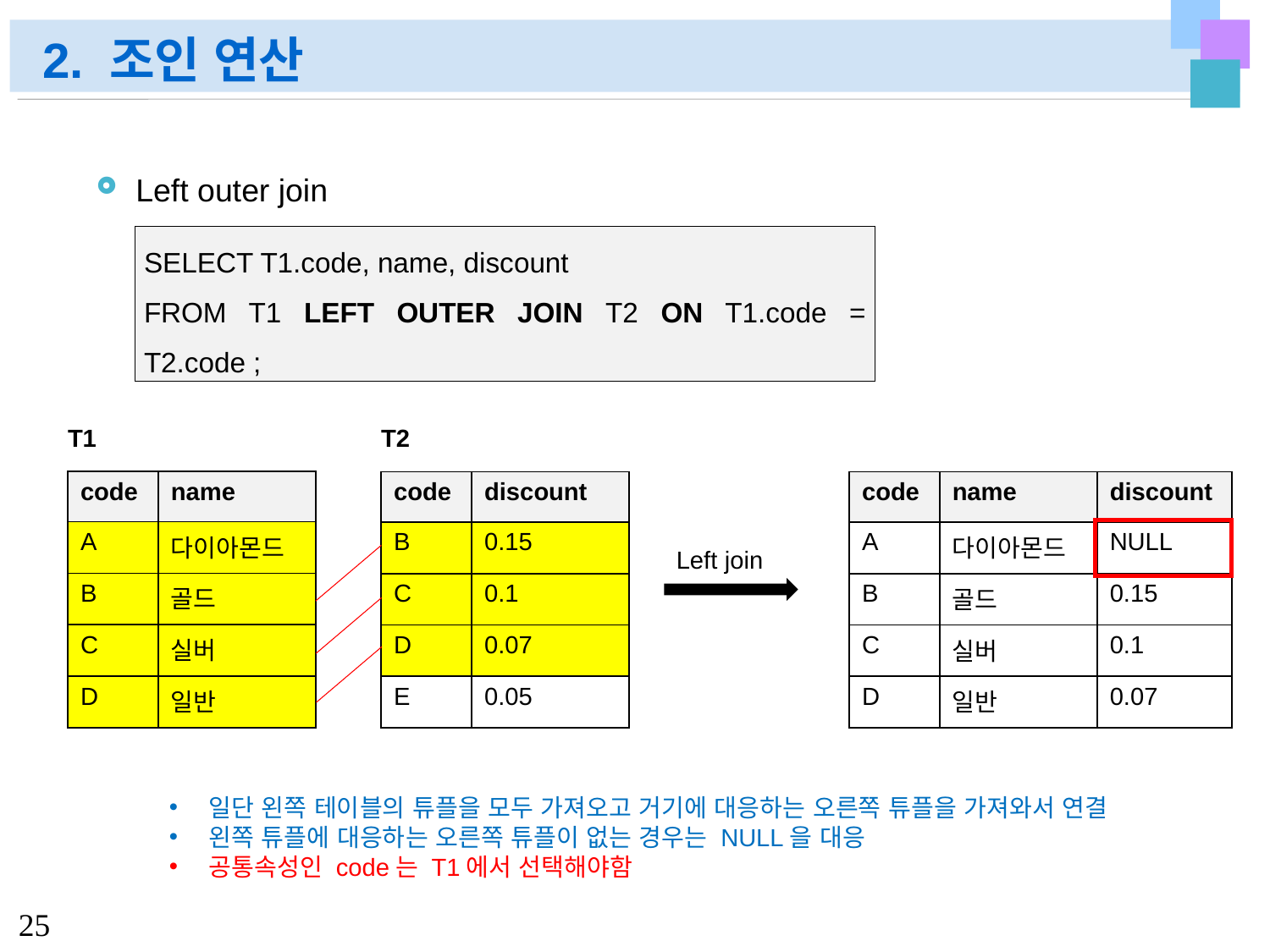

# 2. 조인 연산

Left outer join

| SELECT T1.code, name, discount FROM T1 LEFT OUTER JOIN T2 ON T1.code = T2.code ; |
| --- |
T1
T2
| code | name |
| --- | --- |
| A | 다이아몬드 |
| B | 골드 |
| C | 실버 |
| D | 일반 |
| code | discount |
| --- | --- |
| B | 0.15 |
| C | 0.1 |
| D | 0.07 |
| E | 0.05 |
| code | name | discount |
| --- | --- | --- |
| A | 다이아몬드 | NULL |
| B | 골드 | 0.15 |
| C | 실버 | 0.1 |
| D | 일반 | 0.07 |

Left join

일단 왼쪽 테이블의 튜플을 모두 가져오고 거기에 대응하는 오른쪽 튜플을 가져와서 연결
왼쪽 튜플에 대응하는 오른쪽 튜플이 없는 경우는 NULL을 대응
공통속성인 code는 T1에서 선택해야함